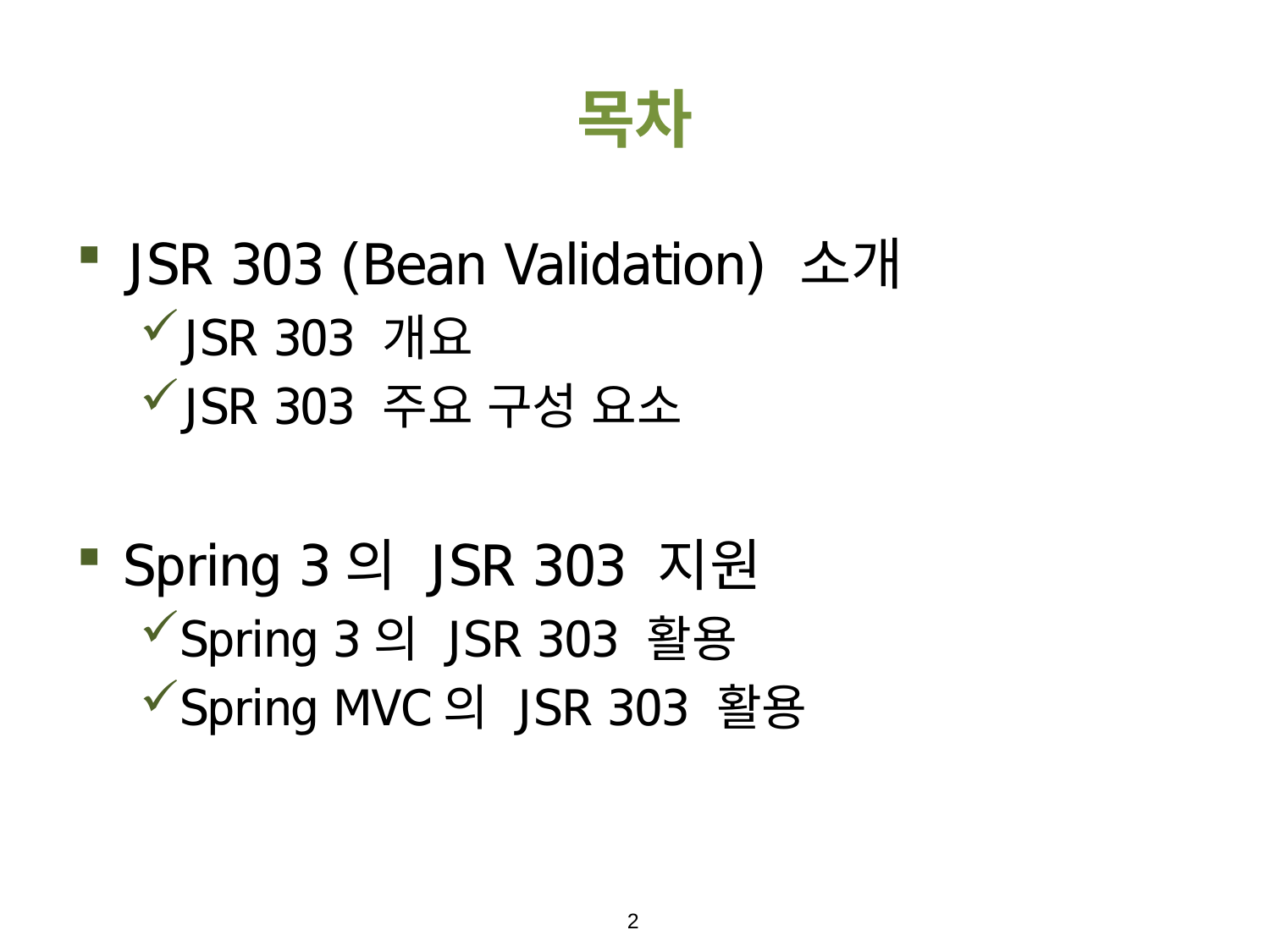

# 목차
JSR 303 (Bean Validation) 소개
JSR 303 개요
JSR 303 주요 구성 요소

Spring 3의 JSR 303 지원
Spring 3의 JSR 303 활용
Spring MVC의 JSR 303 활용

2